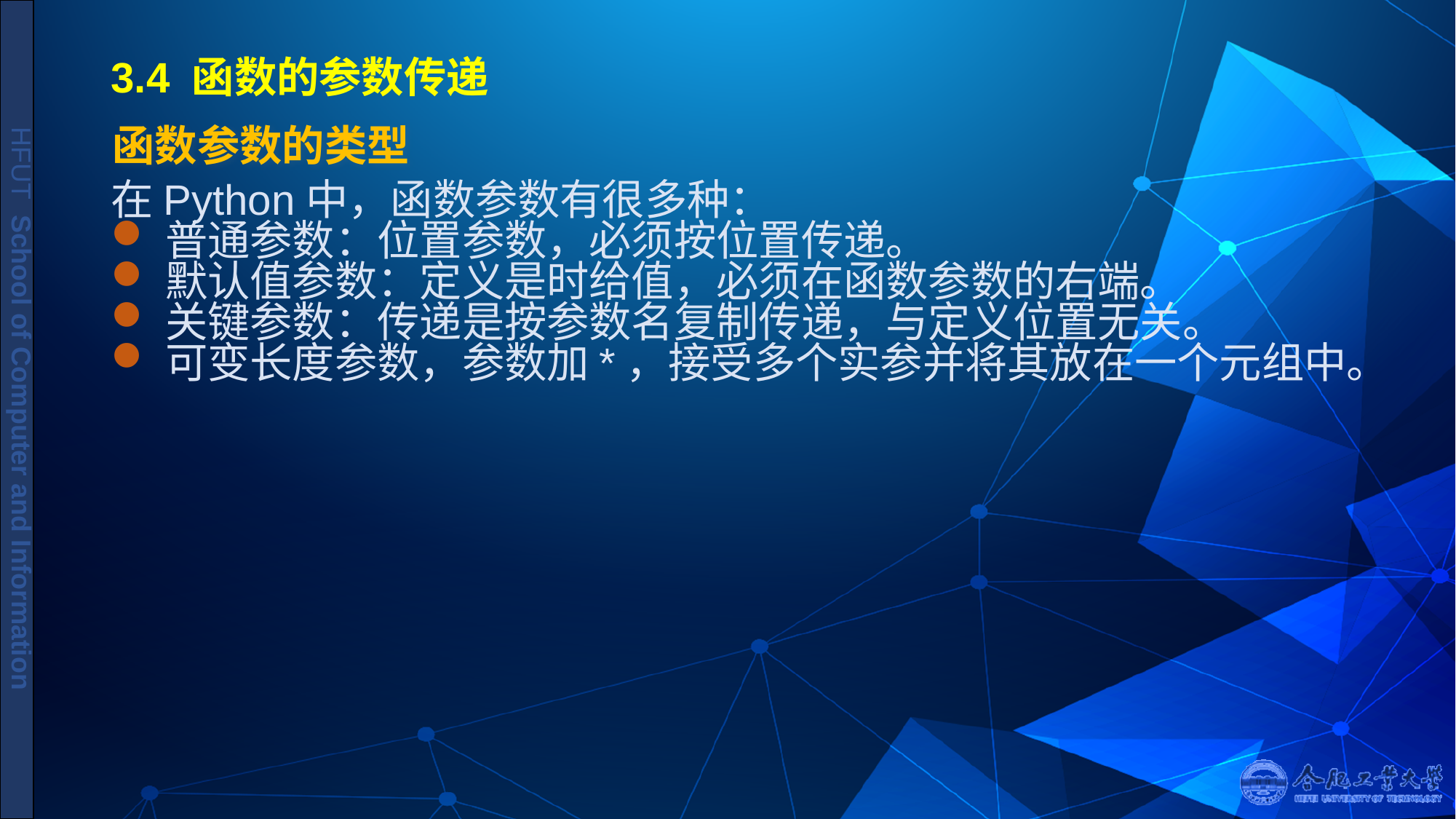

# 3.4 函数的参数传递
函数参数的类型
在Python中，函数参数有很多种：
普通参数：位置参数，必须按位置传递。
默认值参数：定义是时给值，必须在函数参数的右端。
关键参数：传递是按参数名复制传递，与定义位置无关。
可变长度参数，参数加*，接受多个实参并将其放在一个元组中。